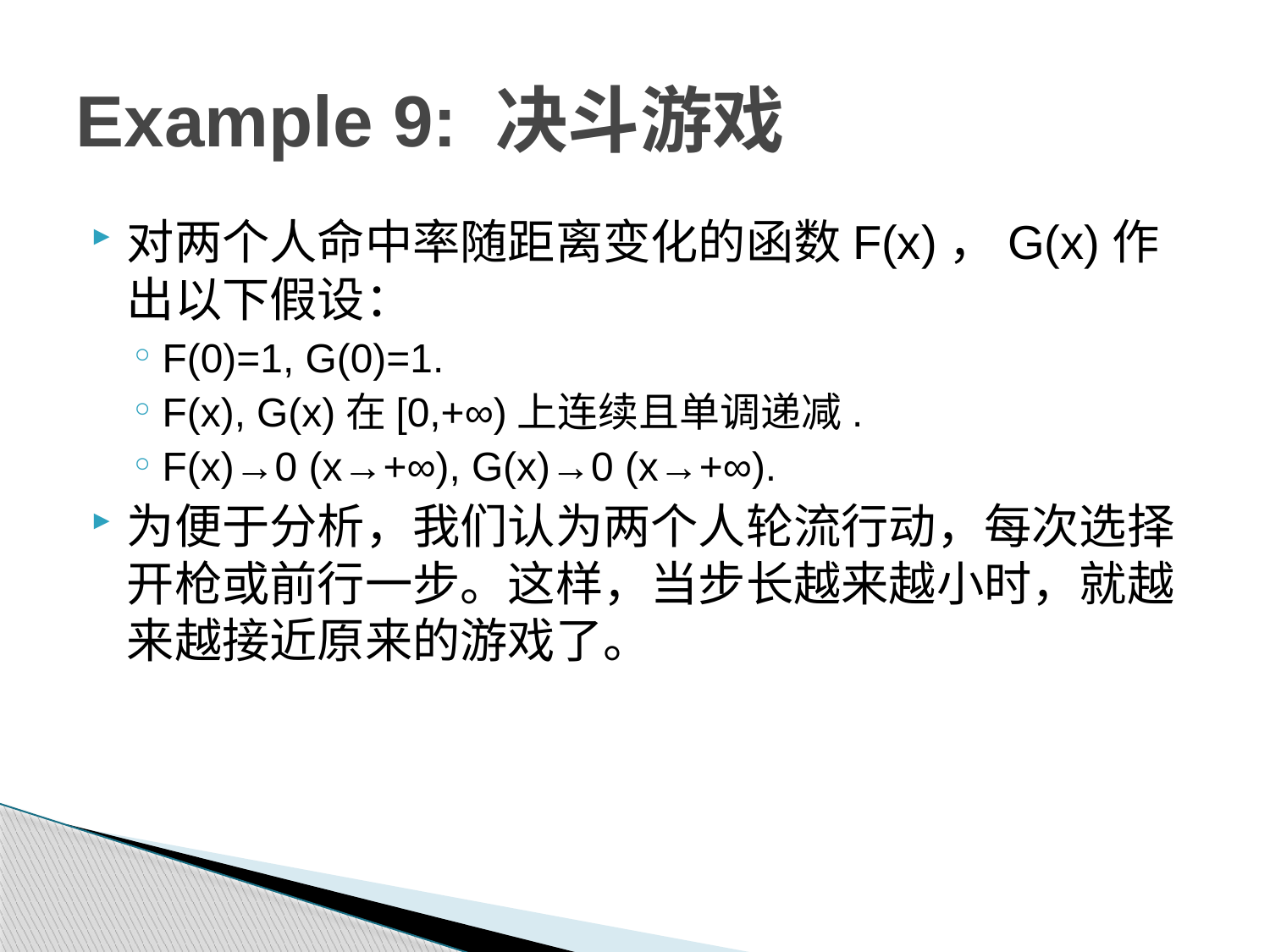

# Example 9: 决斗游戏
对两个人命中率随距离变化的函数F(x)，G(x)作出以下假设：
F(0)=1, G(0)=1.
F(x), G(x)在[0,+∞)上连续且单调递减.
F(x)→0 (x→+∞), G(x)→0 (x→+∞).
为便于分析，我们认为两个人轮流行动，每次选择开枪或前行一步。这样，当步长越来越小时，就越来越接近原来的游戏了。